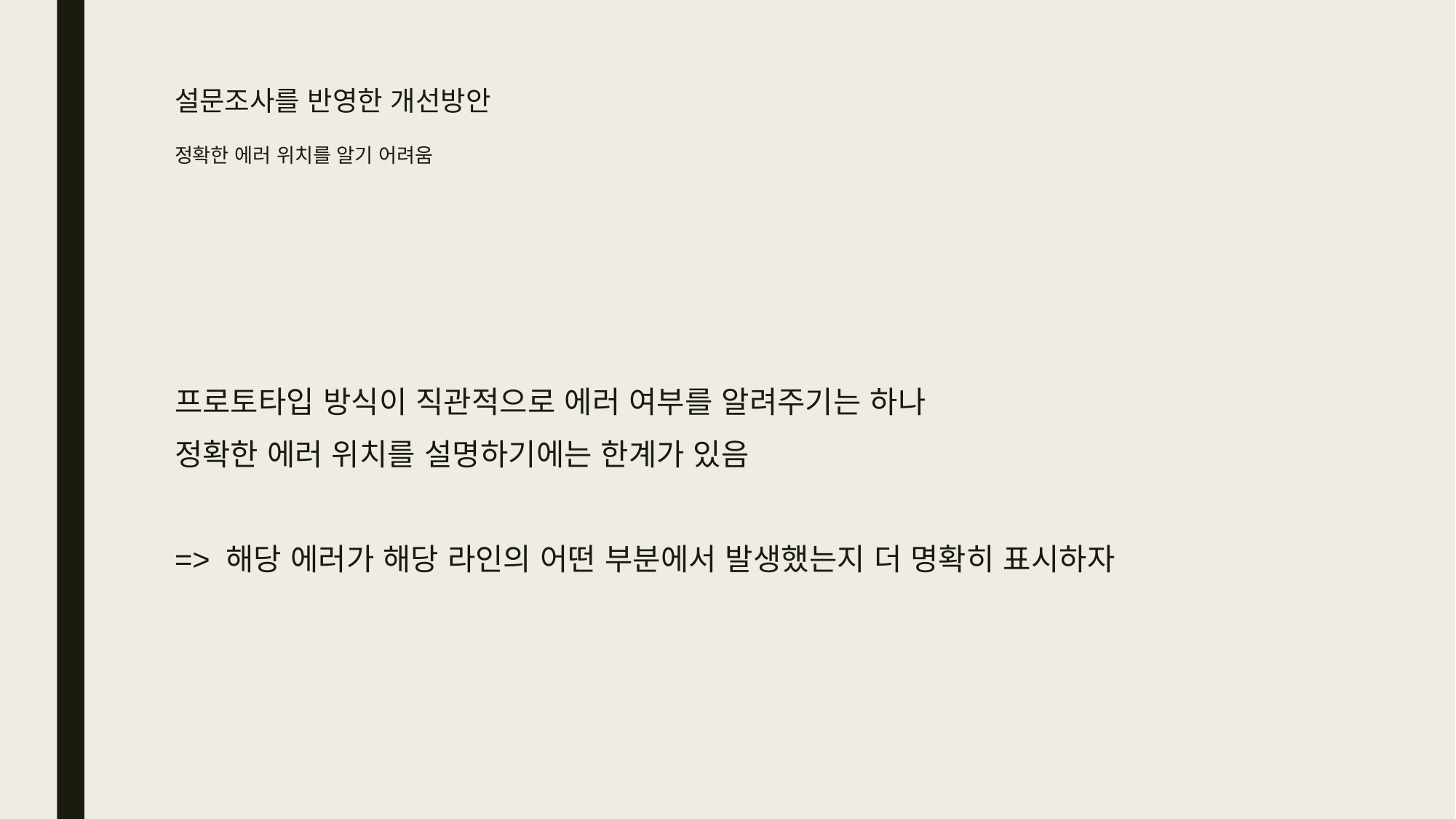

# 설문조사를 반영한 개선방안 정확한 에러 위치를 알기 어려움

프로토타입 방식이 직관적으로 에러 여부를 알려주기는 하나
정확한 에러 위치를 설명하기에는 한계가 있음

=> 해당 에러가 해당 라인의 어떤 부분에서 발생했는지 더 명확히 표시하자